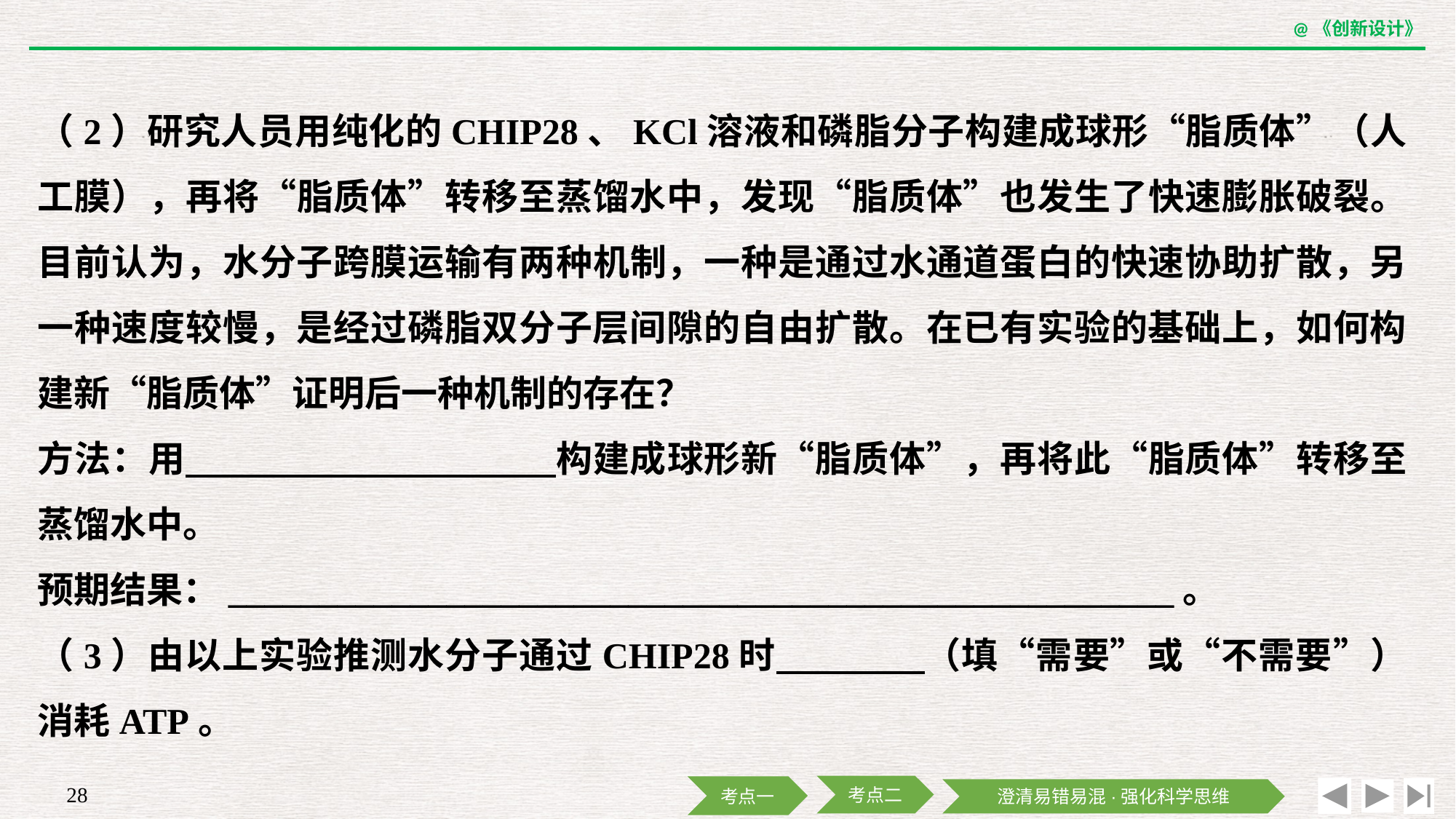

（2）研究人员用纯化的CHIP28、KCl溶液和磷脂分子构建成球形“脂质体”（人工膜），再将“脂质体”转移至蒸馏水中，发现“脂质体”也发生了快速膨胀破裂。目前认为，水分子跨膜运输有两种机制，一种是通过水通道蛋白的快速协助扩散，另一种速度较慢，是经过磷脂双分子层间隙的自由扩散。在已有实验的基础上，如何构建新“脂质体”证明后一种机制的存在？
方法：用　　　　　　　　　　构建成球形新“脂质体”，再将此“脂质体”转移至蒸馏水中。
预期结果：____________________________________________________。
（3）由以上实验推测水分子通过CHIP28时　　　　（填“需要”或“不需要”）消耗ATP。